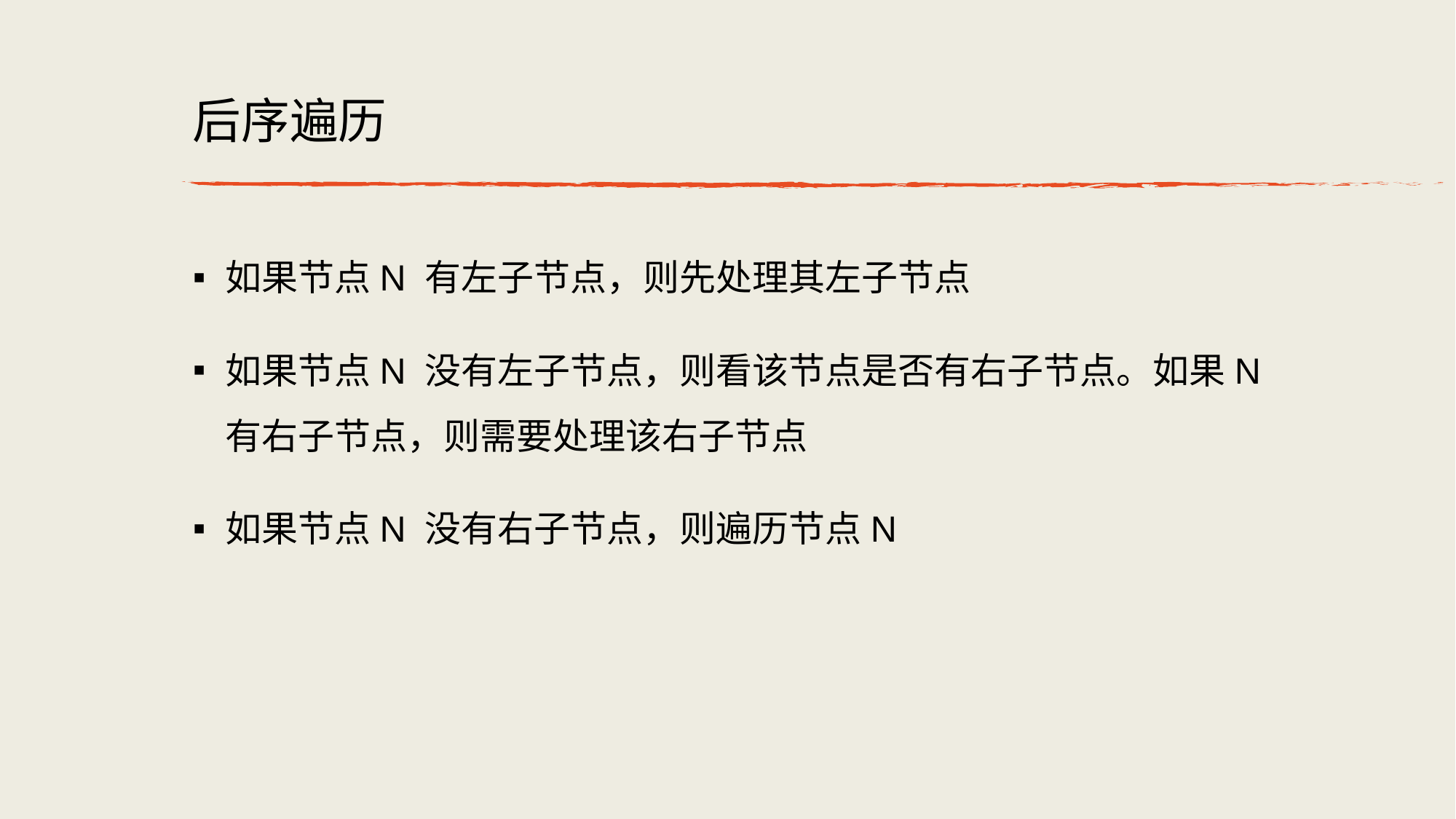

# 后序遍历
如果节点N 有左⼦节点，则先处理其左⼦节点
如果节点N 没有左⼦节点，则看该节点是否有右⼦节点。如果N 有右⼦节点，则需要处理该右⼦节点
如果节点N 没有右⼦节点，则遍历节点N